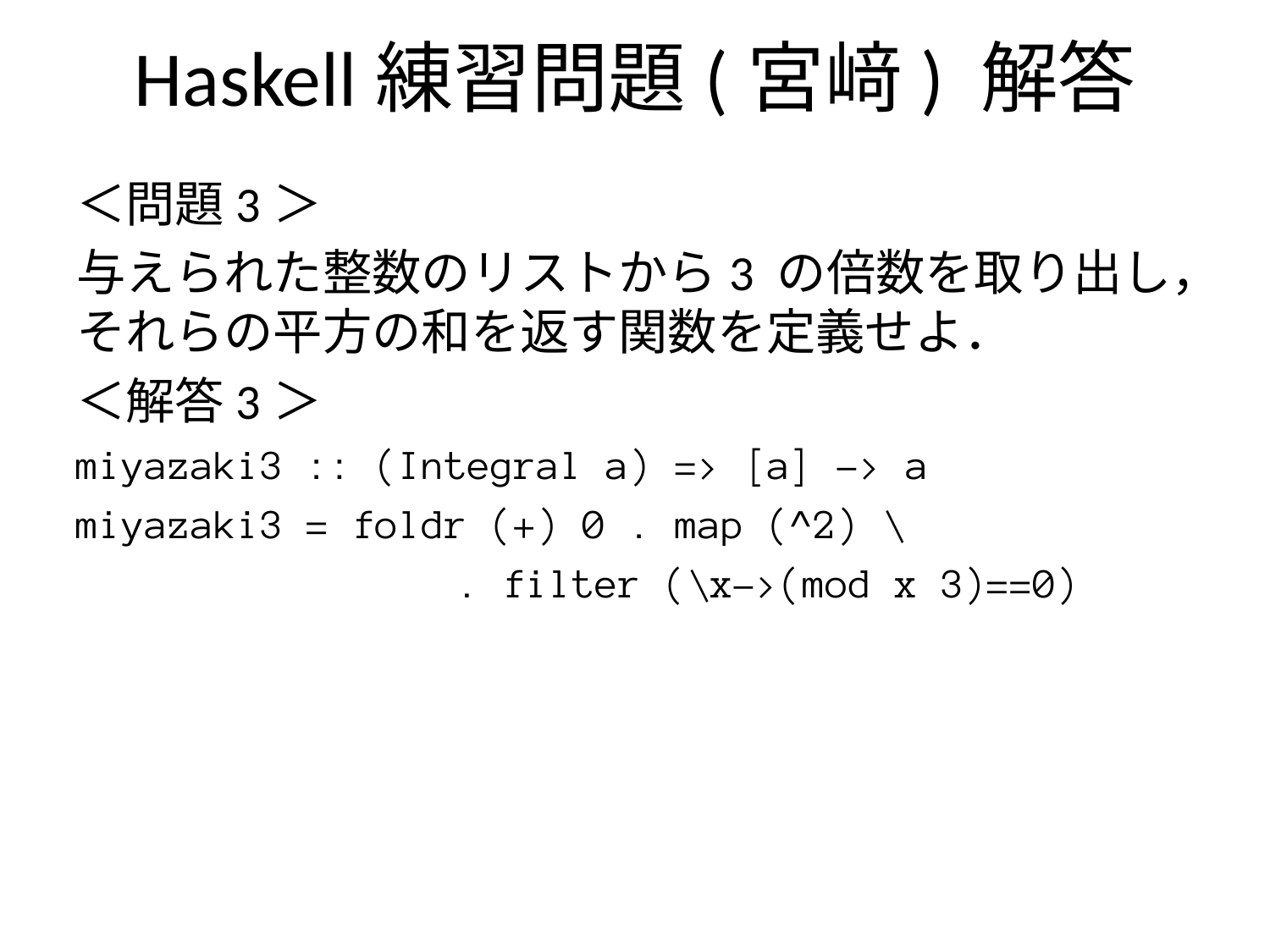

# Haskell練習問題(宮﨑) 解答
＜問題3＞
与えられた整数のリストから3 の倍数を取り出し，それらの平方の和を返す関数を定義せよ．
＜解答3＞
miyazaki3 :: (Integral a) => [a] -> a
miyazaki3 = foldr (+) 0 . map (^2) \
			. filter (\x->(mod x 3)==0)